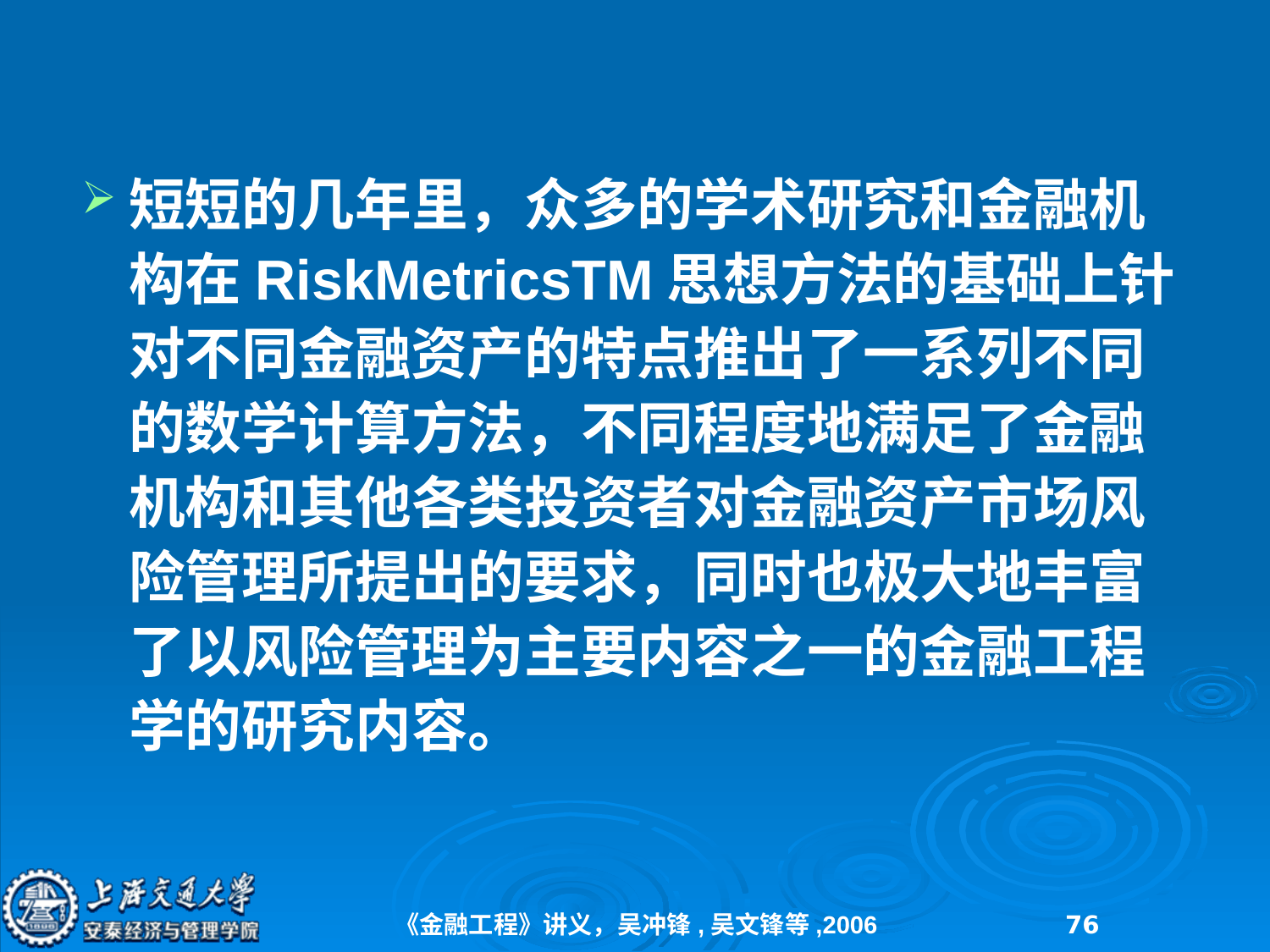

短短的几年里，众多的学术研究和金融机构在RiskMetricsTM思想方法的基础上针对不同金融资产的特点推出了一系列不同的数学计算方法，不同程度地满足了金融机构和其他各类投资者对金融资产市场风险管理所提出的要求，同时也极大地丰富了以风险管理为主要内容之一的金融工程学的研究内容。